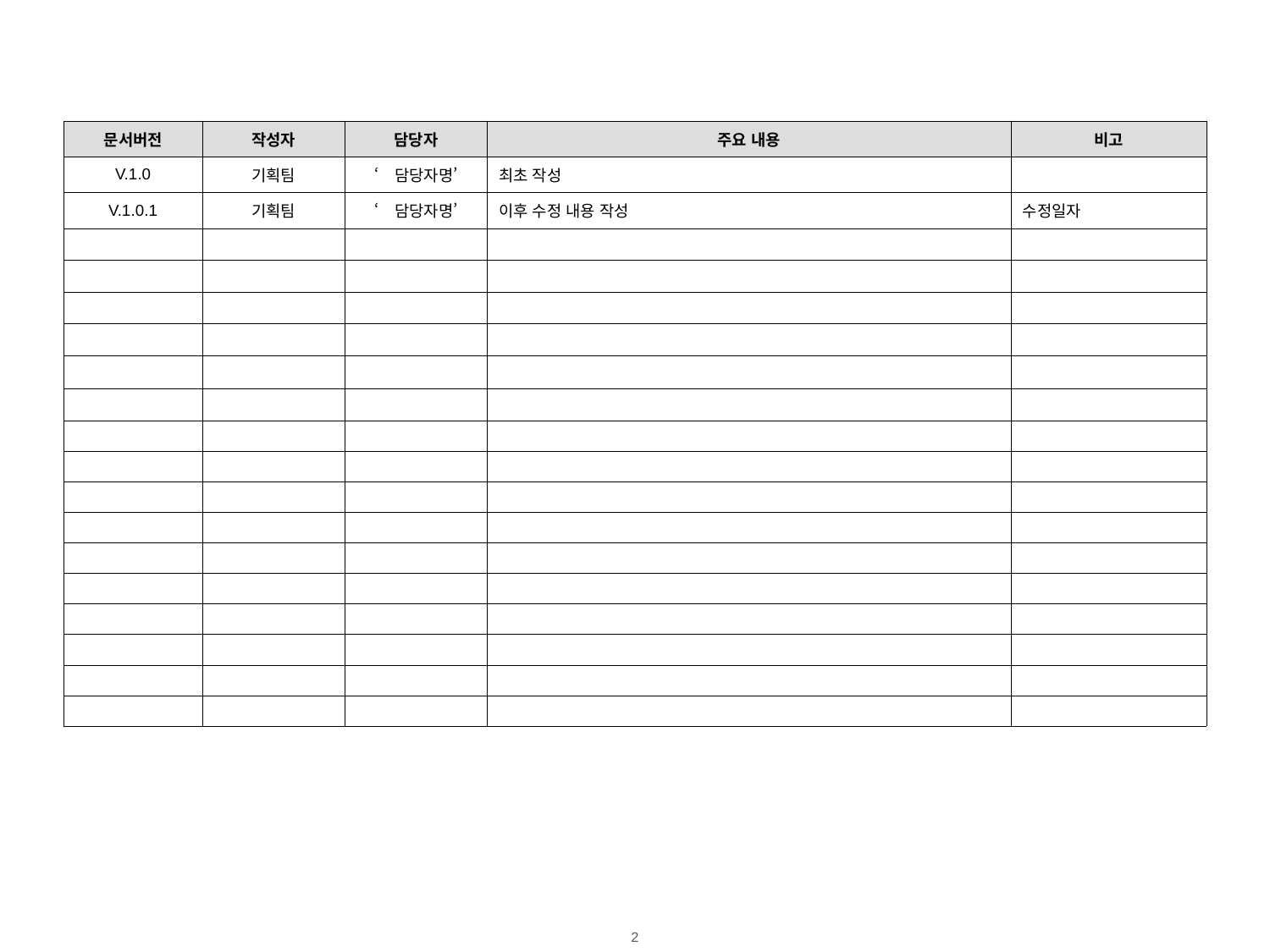

| 문서버전 | 작성자 | 담당자 | 주요 내용 | 비고 |
| --- | --- | --- | --- | --- |
| V.1.0 | 기획팀 | ‘담당자명’ | 최초 작성 |  |
| V.1.0.1 | 기획팀 | ‘담당자명’ | 이후 수정 내용 작성 | 수정일자 |
|  |  |  |  |  |
|  |  |  |  |  |
|  |  |  |  |  |
|  |  |  |  |  |
|  |  |  |  |  |
|  |  |  |  |  |
|  |  |  |  |  |
|  |  |  |  |  |
|  |  |  |  |  |
|  |  |  |  |  |
|  |  |  |  |  |
|  |  |  |  |  |
|  |  |  |  |  |
|  |  |  |  |  |
|  |  |  |  |  |
|  |  |  |  |  |